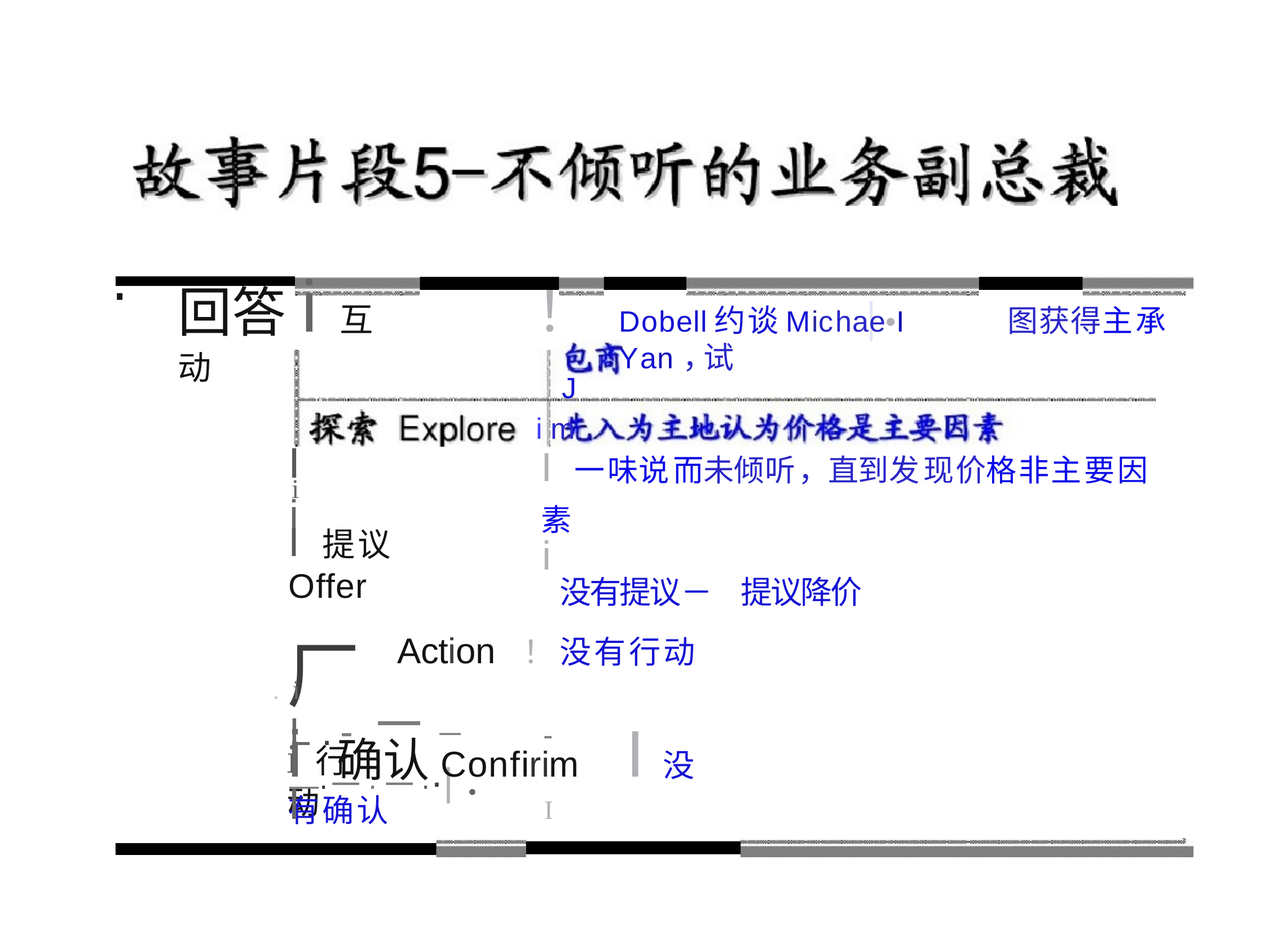

回答i互动
！ J i m

Dobell约谈Michae•I	Yan，试
图获得主承

I
I 一味说而未倾听，直到发现价格非主要因素
i
没有提议－提议降价
i
i
I 提议 Offer
厂i 行 动
Action
！没有行动
.	i
L .-－－	- —· 一·一··|．
i 确认Confirim	I没有确认
I
I